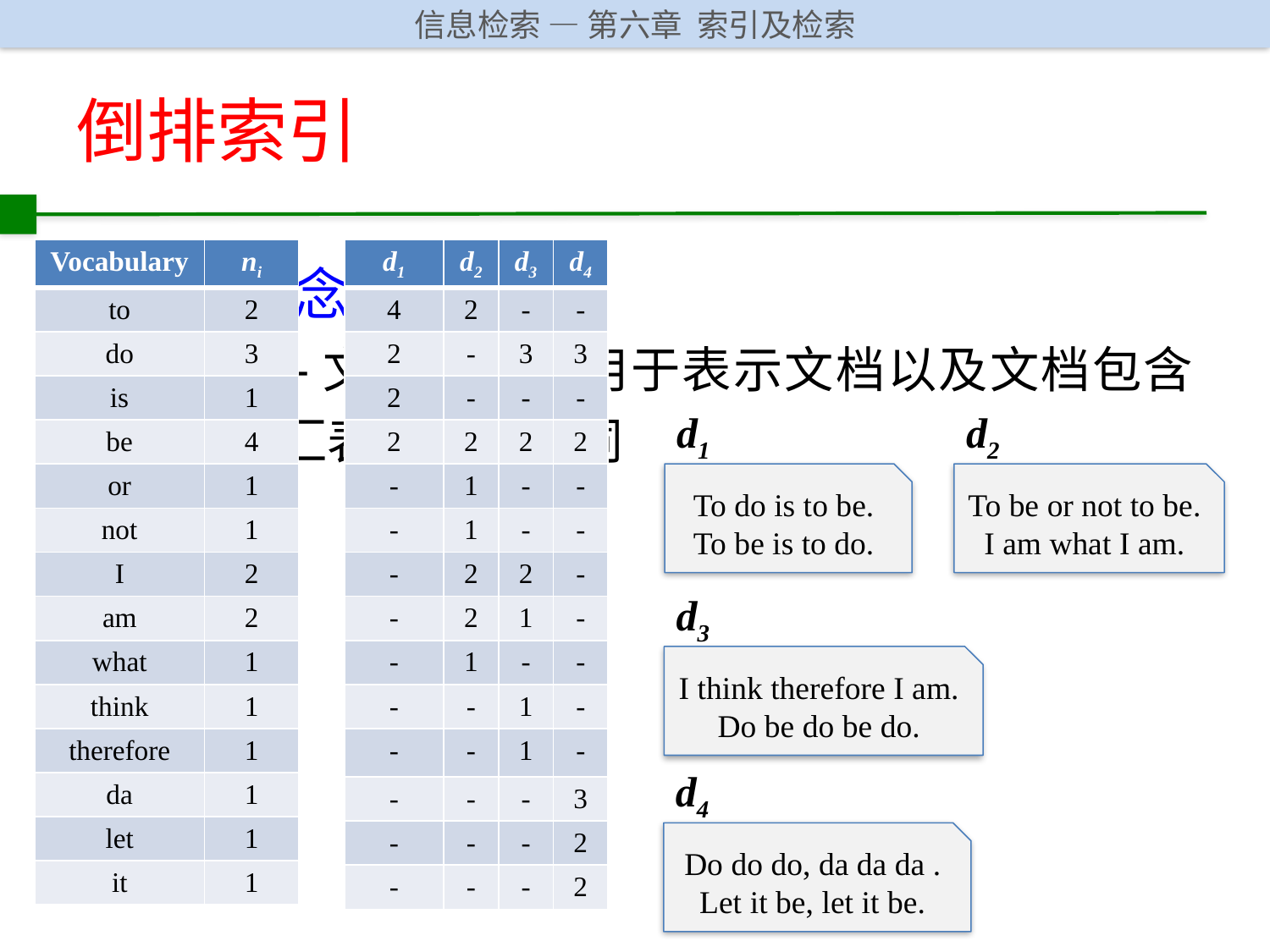

# 倒排索引
| Vocabulary | ni |
| --- | --- |
| to | 2 |
| do | 3 |
| is | 1 |
| be | 4 |
| or | 1 |
| not | 1 |
| I | 2 |
| am | 2 |
| what | 1 |
| think | 1 |
| therefore | 1 |
| da | 1 |
| let | 1 |
| it | 1 |
基本概念
词项-文档矩阵：用于表示文档以及文档包含的词汇表中每个单词
| d1 | d2 | d3 | d4 |
| --- | --- | --- | --- |
| 4 | 2 | - | - |
| 2 | - | 3 | 3 |
| 2 | - | - | - |
| 2 | 2 | 2 | 2 |
| - | 1 | - | - |
| - | 1 | - | - |
| - | 2 | 2 | - |
| - | 2 | 1 | - |
| - | 1 | - | - |
| - | - | 1 | - |
| - | - | 1 | - |
| - | - | - | 3 |
| - | - | - | 2 |
| - | - | - | 2 |
d1
d2
To do is to be.
To be is to do.
To be or not to be. I am what I am.
d3
I think therefore I am. Do be do be do.
d4
Do do do, da da da . Let it be, let it be.